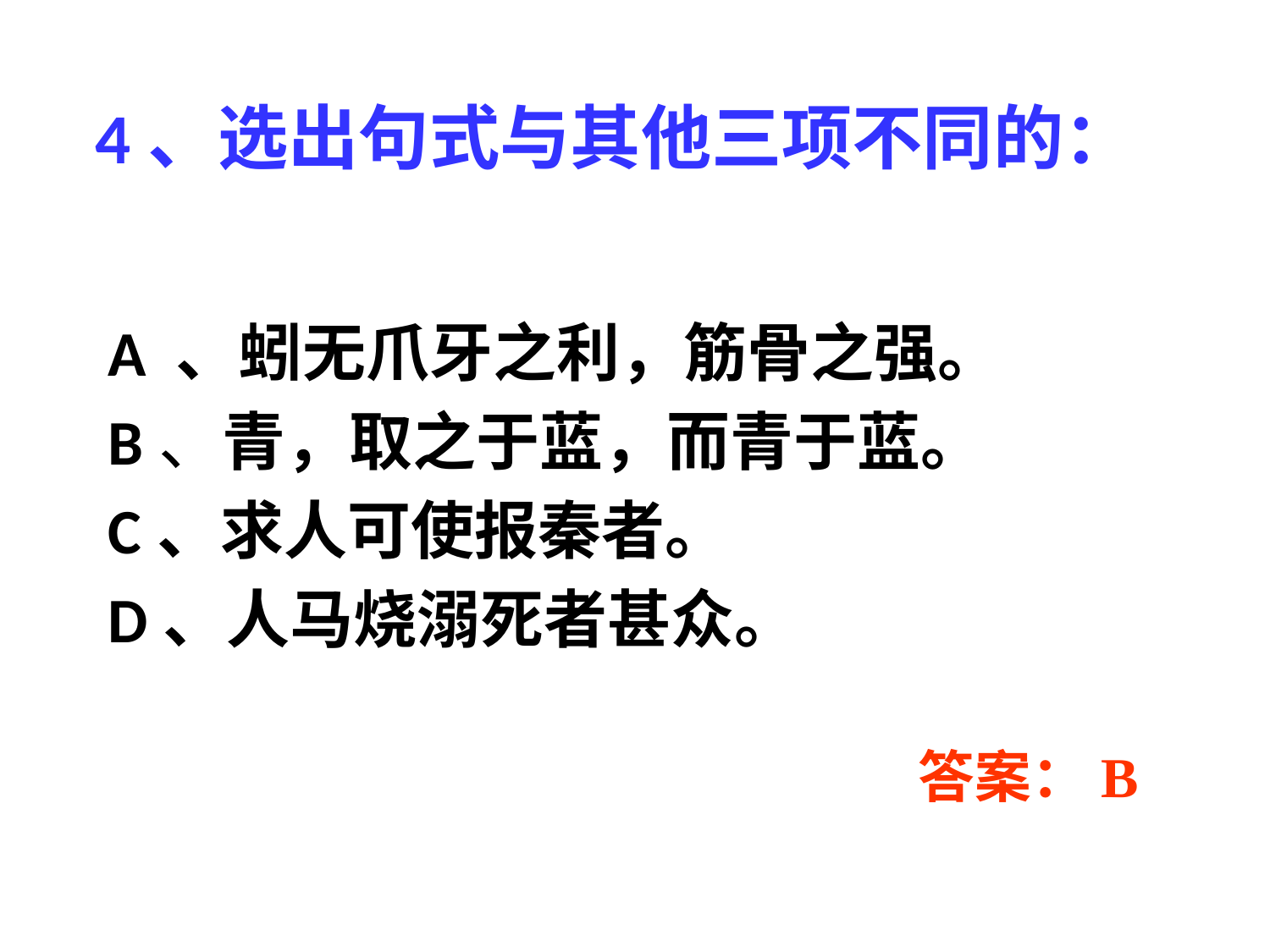

# 4、选出句式与其他三项不同的：
A 、蚓无爪牙之利，筋骨之强。
B、青，取之于蓝，而青于蓝。
C、求人可使报秦者。
D、人马烧溺死者甚众。

答案：B